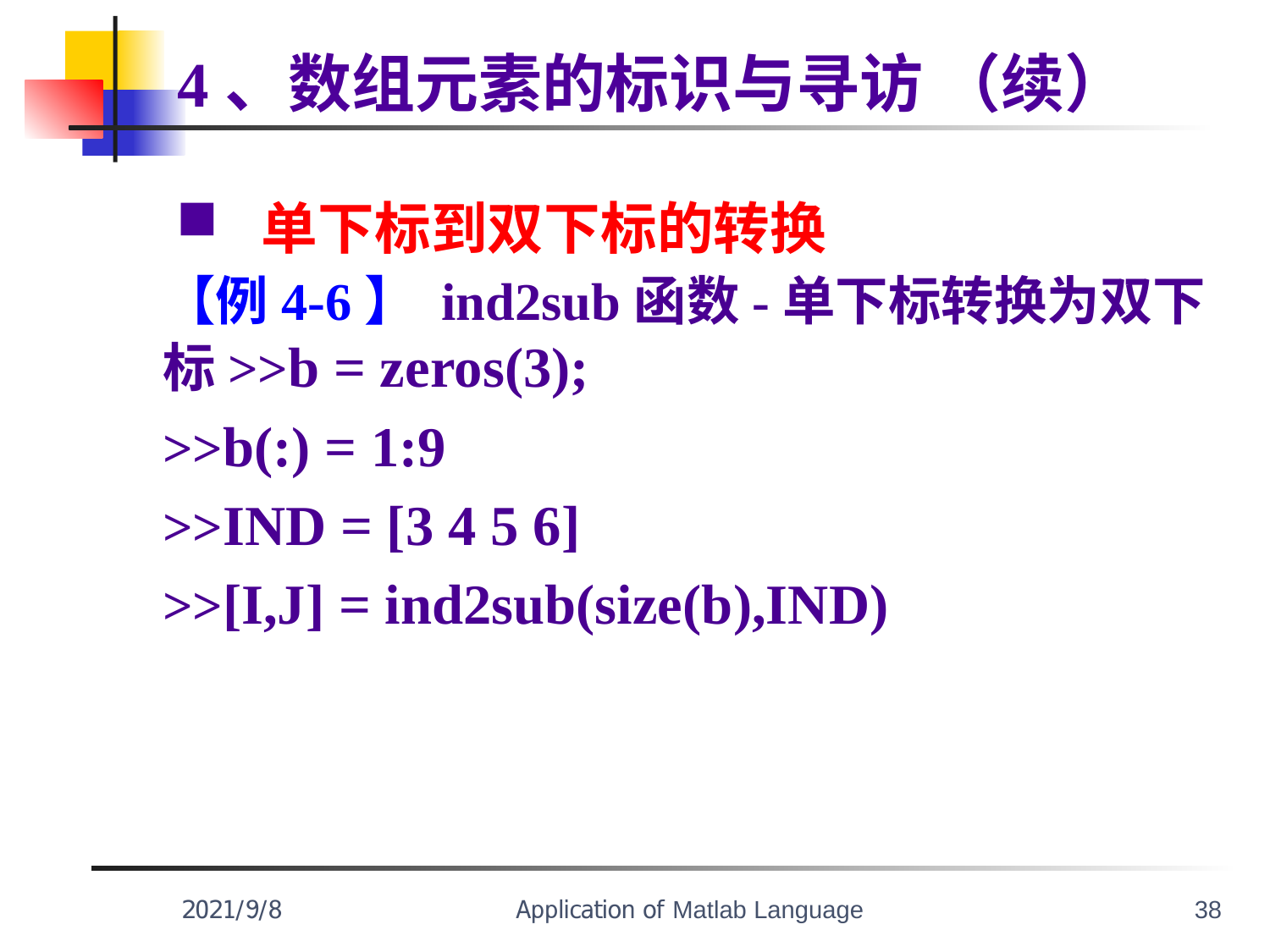

# 4、数组元素的标识与寻访 （续）
单下标到双下标的转换
【例4-6】 ind2sub函数-单下标转换为双下标>>b = zeros(3);
>>b(:) = 1:9
>>IND = [3 4 5 6]
>>[I,J] = ind2sub(size(b),IND)

 2021/9/8
Application of Matlab Language
38